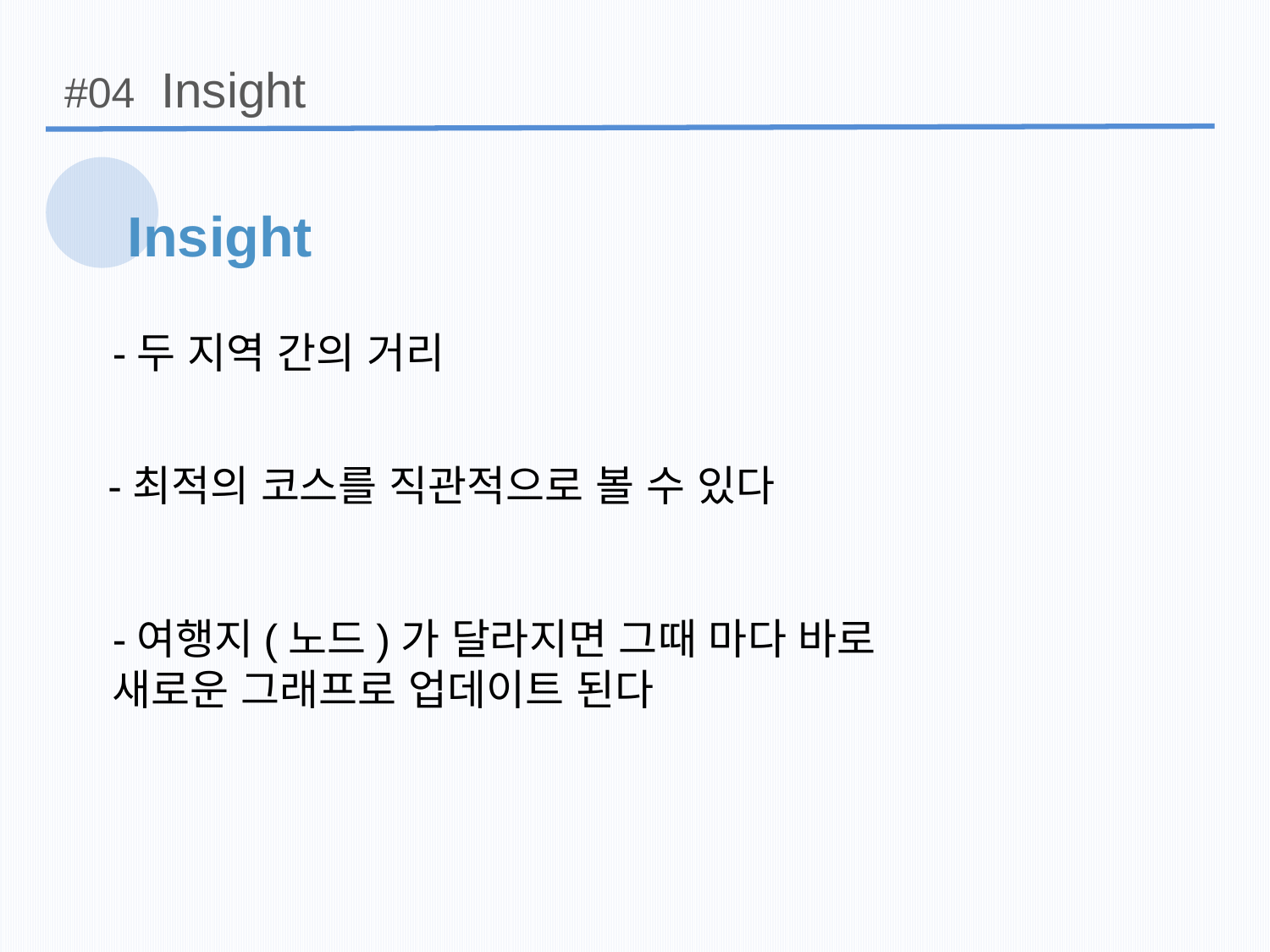

Insight
#04

Insight
-두 지역 간의 거리
-최적의 코스를 직관적으로 볼 수 있다
-여행지(노드)가 달라지면 그때 마다 바로
새로운 그래프로 업데이트 된다